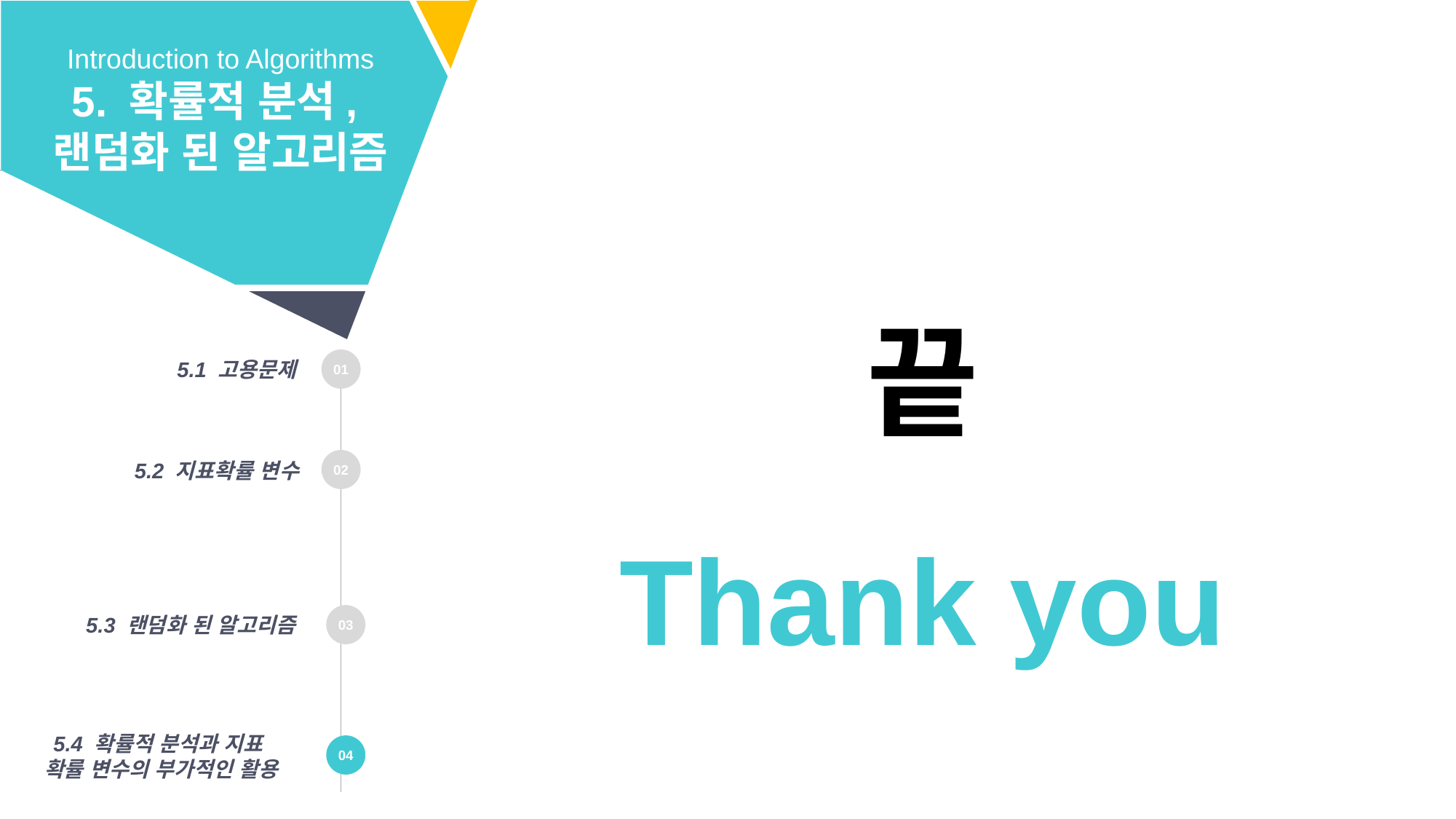

Introduction to Algorithms
5. 확률적 분석,
랜덤화 된 알고리즘
끝
Thank you
01
5.1 고용문제
02
5.2 지표확률 변수
03
5.3 랜덤화 된 알고리즘
5.4 확률적 분석과 지표
확률 변수의 부가적인 활용
04